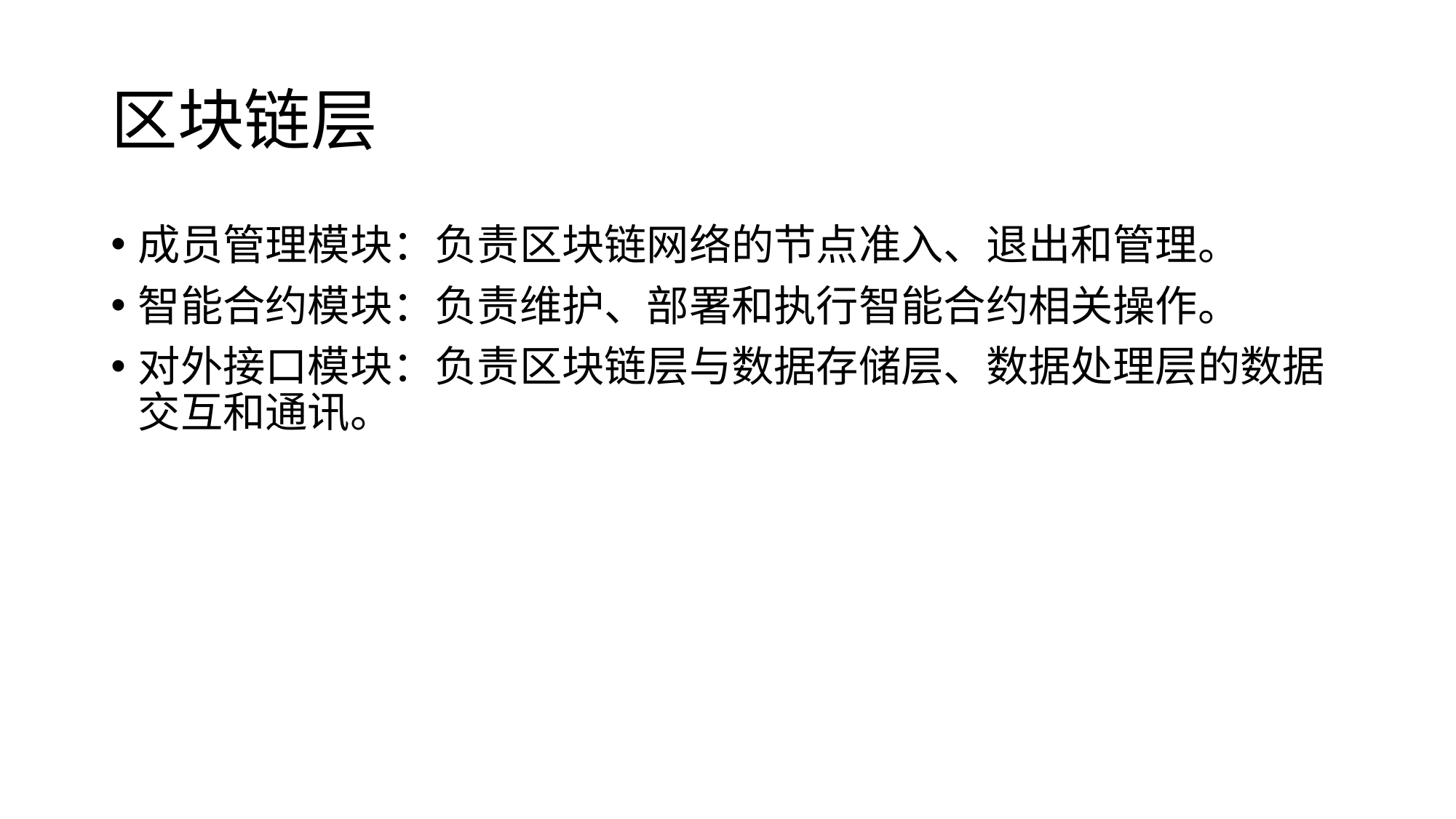

# 区块链层
成员管理模块：负责区块链网络的节点准入、退出和管理。
智能合约模块：负责维护、部署和执行智能合约相关操作。
对外接口模块：负责区块链层与数据存储层、数据处理层的数据交互和通讯。